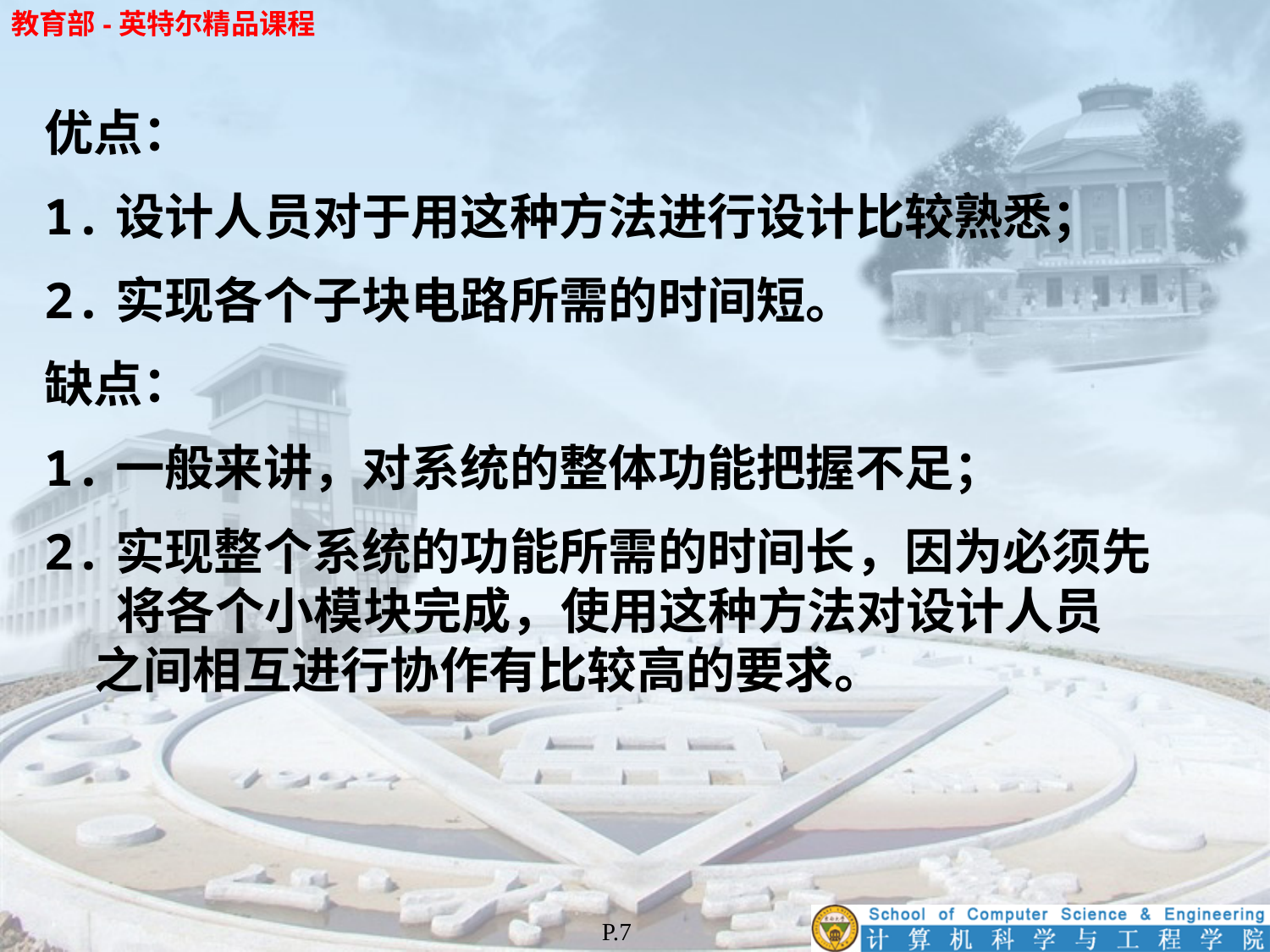

优点：
1.设计人员对于用这种方法进行设计比较熟悉；
2.实现各个子块电路所需的时间短。
缺点：
1.一般来讲，对系统的整体功能把握不足；
2.实现整个系统的功能所需的时间长，因为必须先   将各个小模块完成，使用这种方法对设计人员之间相互进行协作有比较高的要求。
P.7